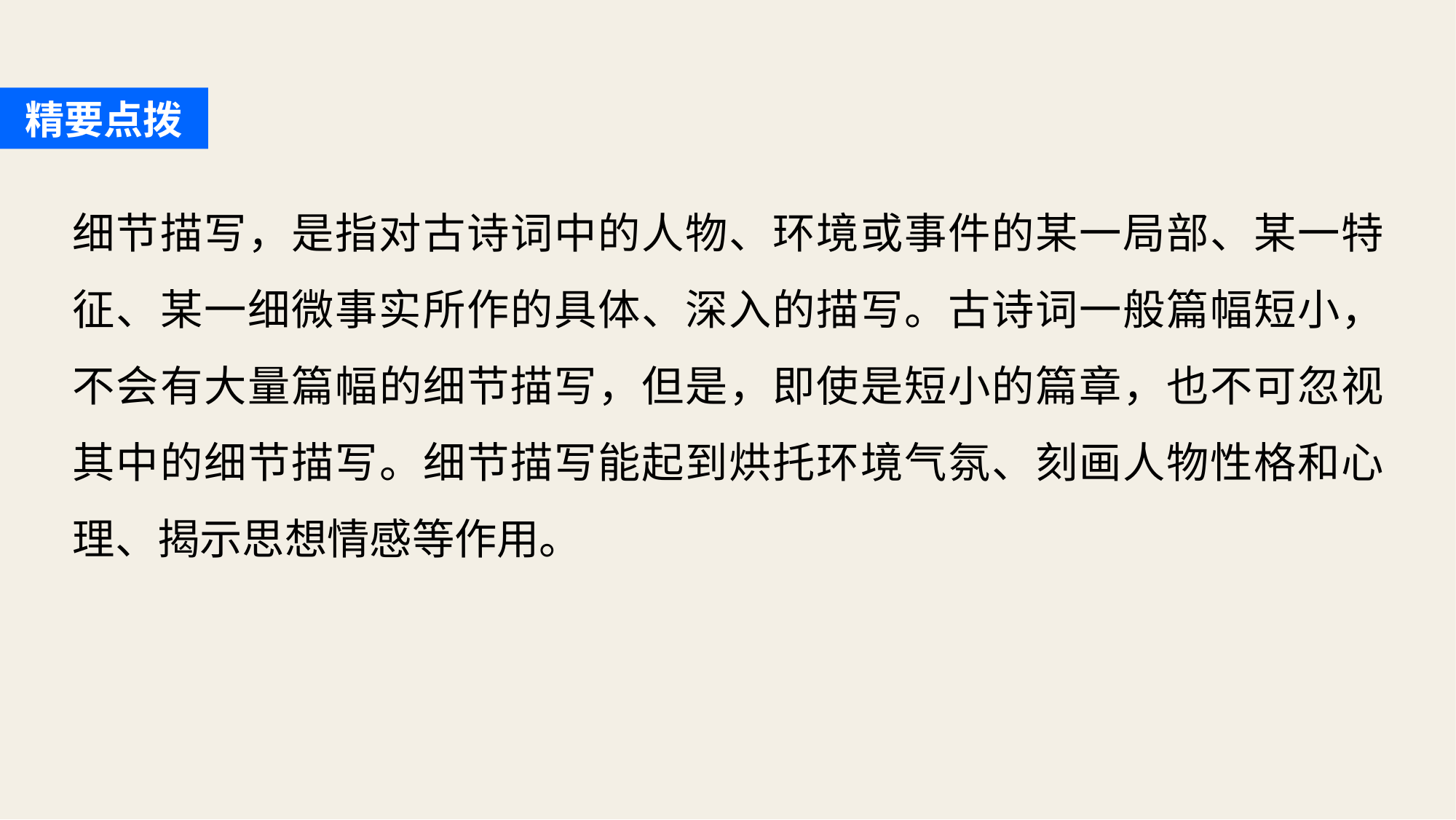

精要点拨
细节描写，是指对古诗词中的人物、环境或事件的某一局部、某一特征、某一细微事实所作的具体、深入的描写。古诗词一般篇幅短小，不会有大量篇幅的细节描写，但是，即使是短小的篇章，也不可忽视其中的细节描写。细节描写能起到烘托环境气氛、刻画人物性格和心理、揭示思想情感等作用。